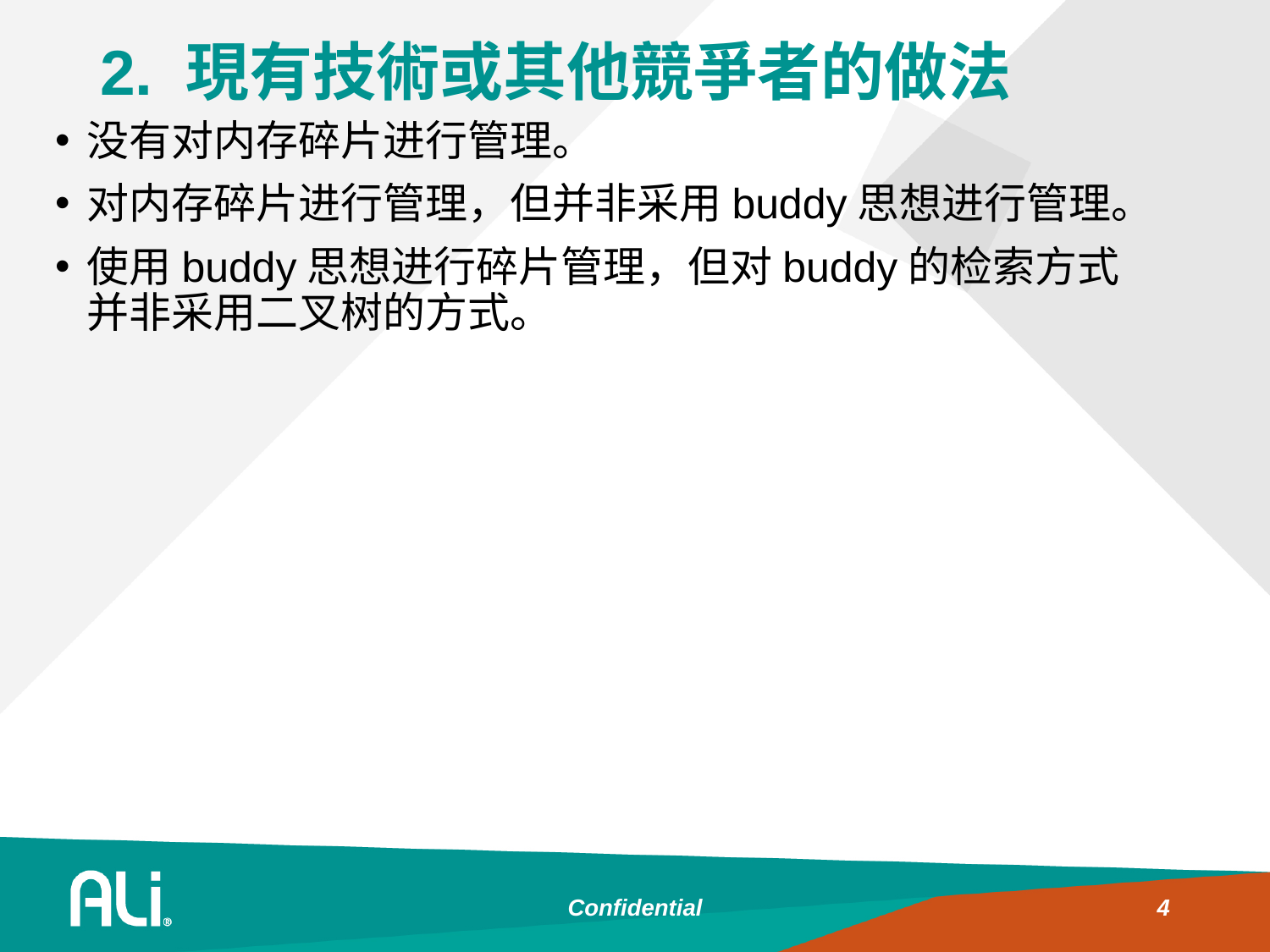

# 2. 現有技術或其他競爭者的做法
没有对内存碎片进行管理。
对内存碎片进行管理，但并非采用buddy思想进行管理。
使用buddy思想进行碎片管理，但对buddy的检索方式并非采用二叉树的方式。